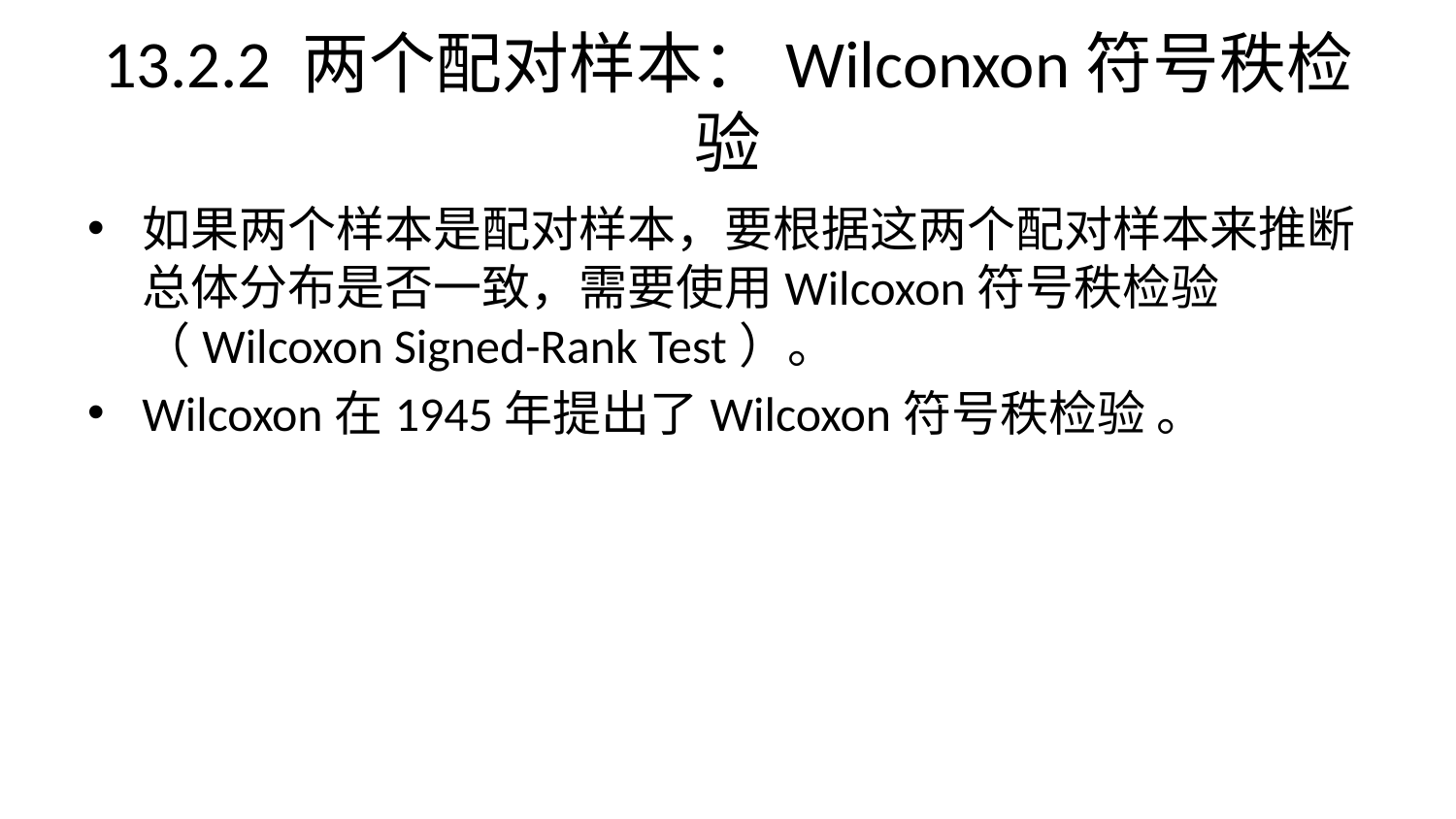

# 13.2.2 两个配对样本：Wilconxon符号秩检验
如果两个样本是配对样本，要根据这两个配对样本来推断总体分布是否一致，需要使用Wilcoxon符号秩检验（Wilcoxon Signed-Rank Test）。
Wilcoxon在1945年提出了Wilcoxon符号秩检验 。